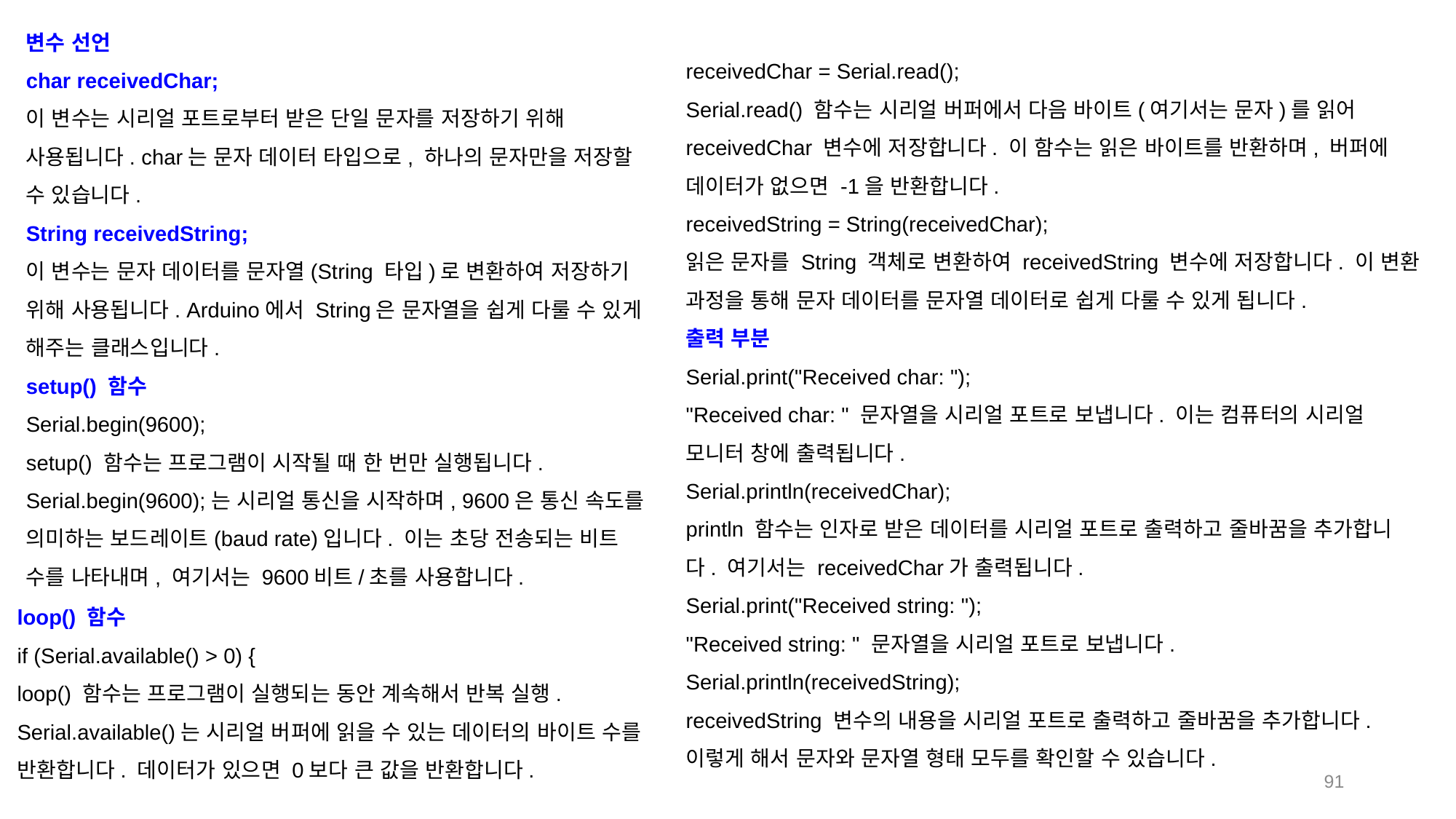

변수 선언
char receivedChar;
이 변수는 시리얼 포트로부터 받은 단일 문자를 저장하기 위해 사용됩니다. char는 문자 데이터 타입으로, 하나의 문자만을 저장할 수 있습니다.
String receivedString;
이 변수는 문자 데이터를 문자열(String 타입)로 변환하여 저장하기 위해 사용됩니다. Arduino에서 String은 문자열을 쉽게 다룰 수 있게 해주는 클래스입니다.
setup() 함수
Serial.begin(9600);
setup() 함수는 프로그램이 시작될 때 한 번만 실행됩니다.
Serial.begin(9600);는 시리얼 통신을 시작하며, 9600은 통신 속도를 의미하는 보드레이트(baud rate)입니다. 이는 초당 전송되는 비트 수를 나타내며, 여기서는 9600비트/초를 사용합니다.
receivedChar = Serial.read();
Serial.read() 함수는 시리얼 버퍼에서 다음 바이트(여기서는 문자)를 읽어 receivedChar 변수에 저장합니다. 이 함수는 읽은 바이트를 반환하며, 버퍼에 데이터가 없으면 -1을 반환합니다.
receivedString = String(receivedChar);
읽은 문자를 String 객체로 변환하여 receivedString 변수에 저장합니다. 이 변환 과정을 통해 문자 데이터를 문자열 데이터로 쉽게 다룰 수 있게 됩니다.
출력 부분
Serial.print("Received char: ");
"Received char: " 문자열을 시리얼 포트로 보냅니다. 이는 컴퓨터의 시리얼 모니터 창에 출력됩니다.
Serial.println(receivedChar);
println 함수는 인자로 받은 데이터를 시리얼 포트로 출력하고 줄바꿈을 추가합니다. 여기서는 receivedChar가 출력됩니다.
Serial.print("Received string: ");
"Received string: " 문자열을 시리얼 포트로 보냅니다.
Serial.println(receivedString);
receivedString 변수의 내용을 시리얼 포트로 출력하고 줄바꿈을 추가합니다. 이렇게 해서 문자와 문자열 형태 모두를 확인할 수 있습니다.
loop() 함수
if (Serial.available() > 0) {
loop() 함수는 프로그램이 실행되는 동안 계속해서 반복 실행.
Serial.available()는 시리얼 버퍼에 읽을 수 있는 데이터의 바이트 수를 반환합니다. 데이터가 있으면 0보다 큰 값을 반환합니다.
91